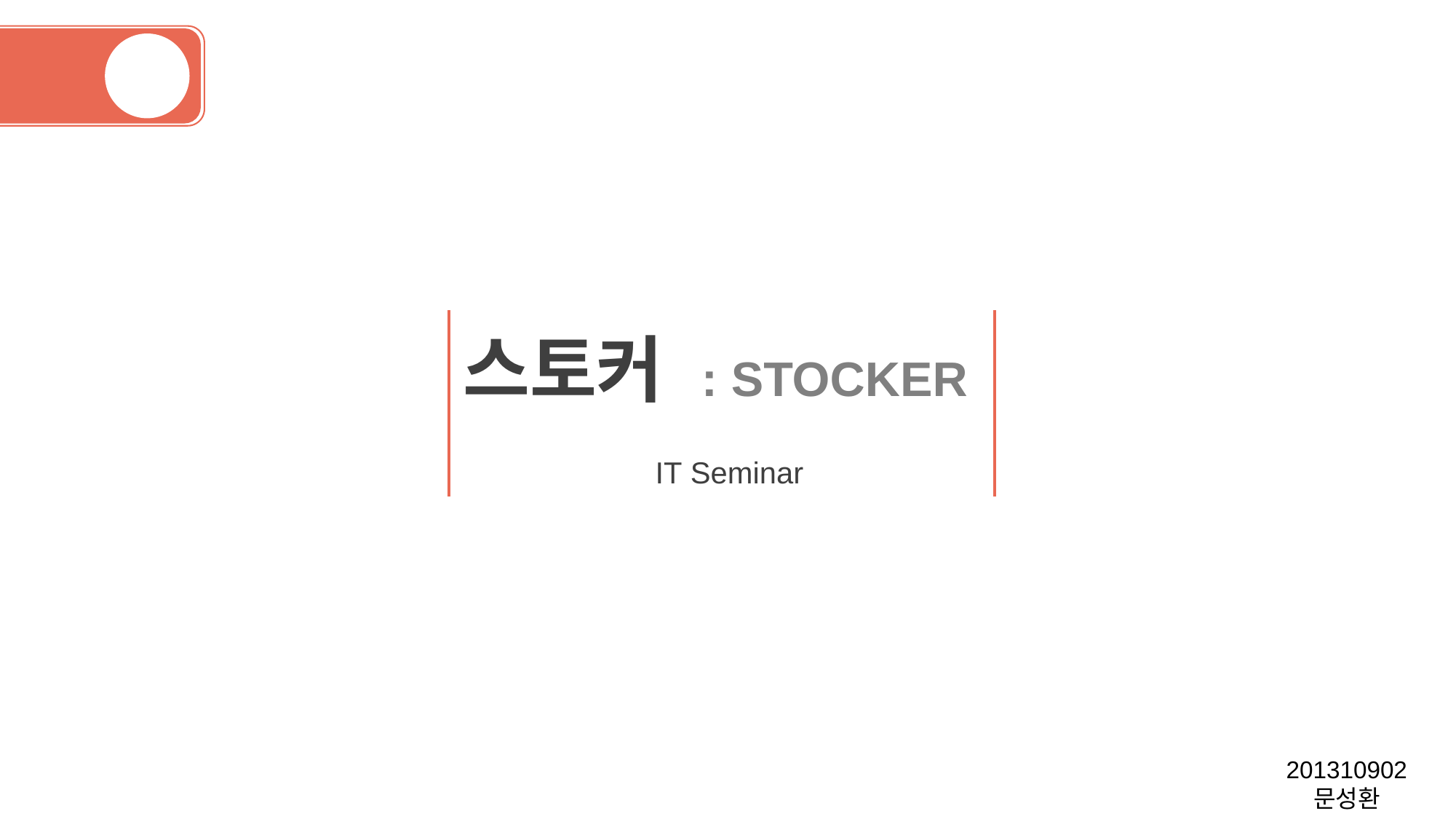

스토커 : STOCKER

IT Seminar
201310902 문성환
201315298 정성민